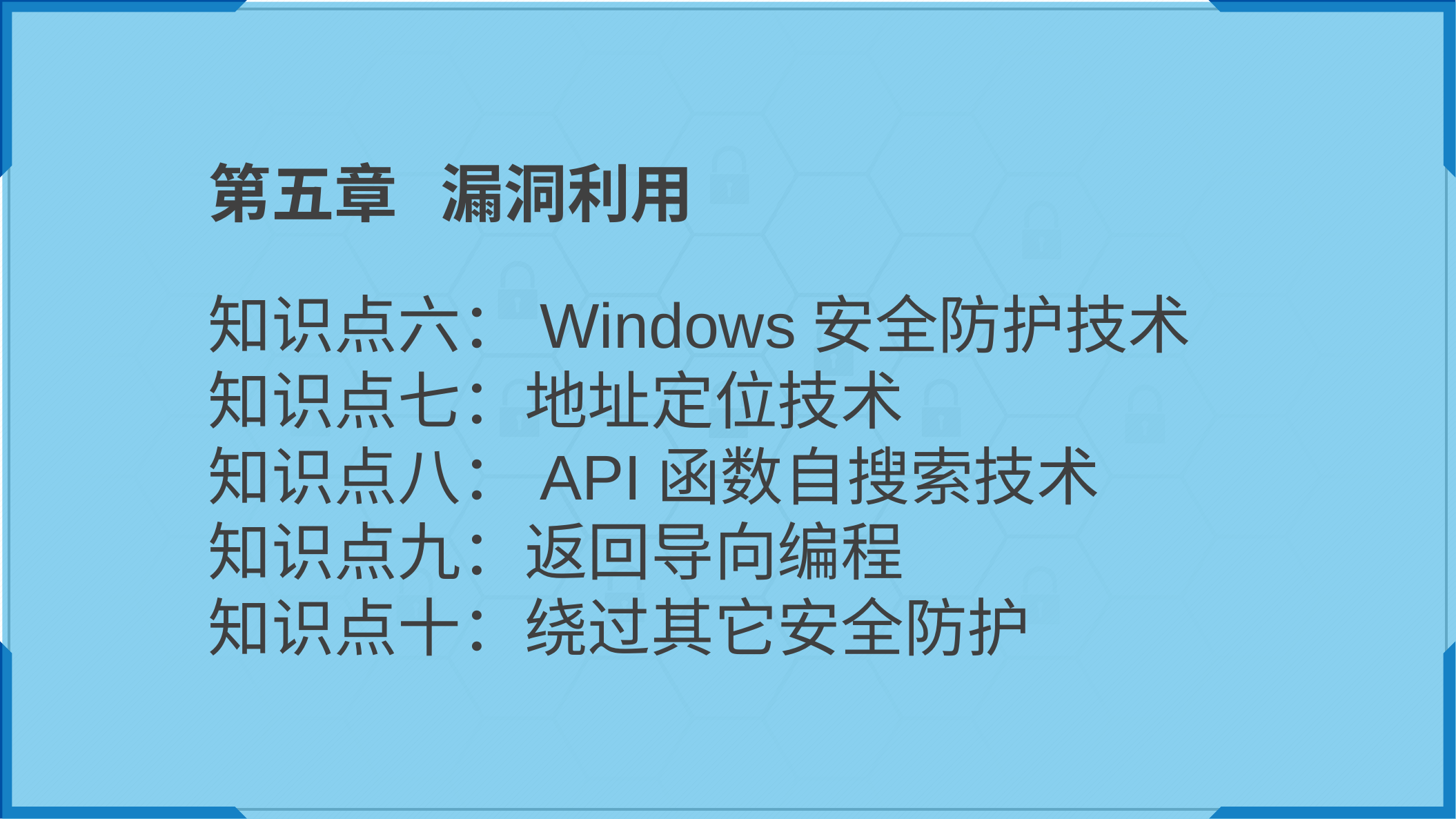

第五章   漏洞利用

知识点六：Windows安全防护技术
知识点七：地址定位技术
知识点八：API函数自搜索技术
知识点九：返回导向编程
知识点十：绕过其它安全防护